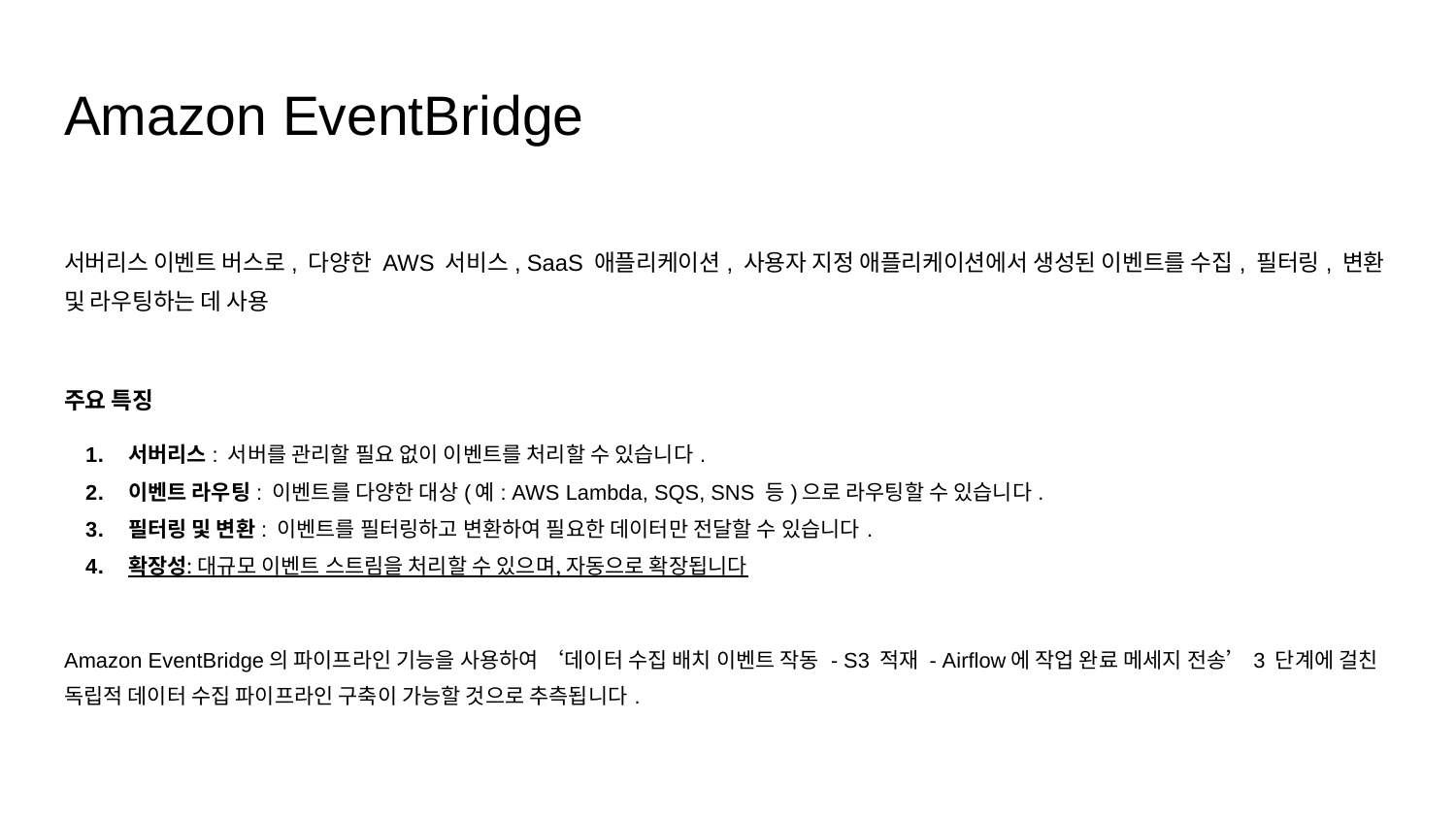

# Amazon EventBridge

서버리스 이벤트 버스로, 다양한 AWS 서비스, SaaS 애플리케이션, 사용자 지정 애플리케이션에서 생성된 이벤트를 수집, 필터링, 변환 및 라우팅하는 데 사용

주요 특징
서버리스: 서버를 관리할 필요 없이 이벤트를 처리할 수 있습니다.
이벤트 라우팅: 이벤트를 다양한 대상(예: AWS Lambda, SQS, SNS 등)으로 라우팅할 수 있습니다.
필터링 및 변환: 이벤트를 필터링하고 변환하여 필요한 데이터만 전달할 수 있습니다.
확장성: 대규모 이벤트 스트림을 처리할 수 있으며, 자동으로 확장됩니다

Amazon EventBridge의 파이프라인 기능을 사용하여 ‘데이터 수집 배치 이벤트 작동 - S3 적재 - Airflow에 작업 완료 메세지 전송’3 단계에 걸친 독립적 데이터 수집 파이프라인 구축이 가능할 것으로 추측됩니다.